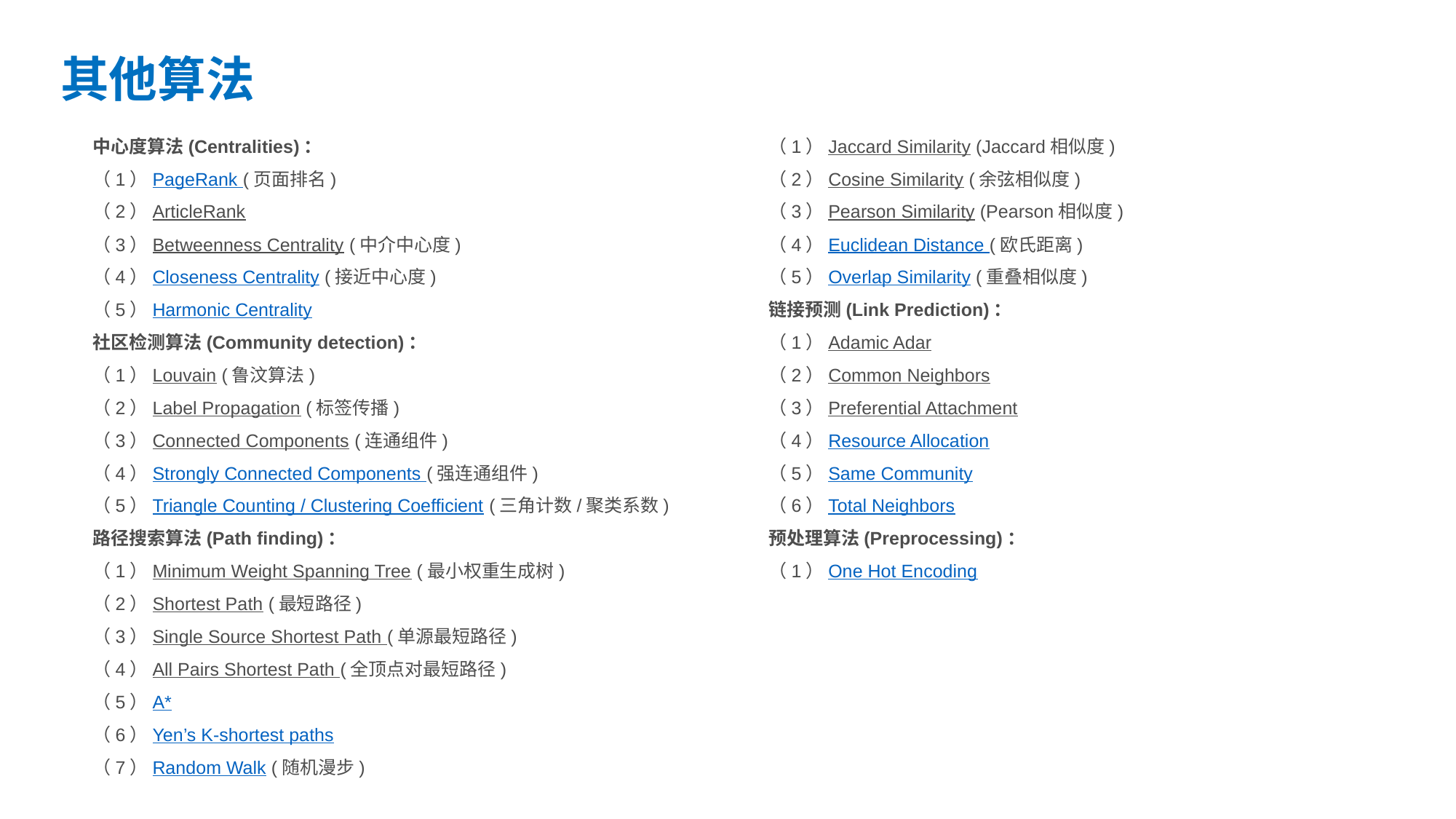

# 其他算法
中心度算法(Centralities)：
（1）PageRank (页面排名)
（2）ArticleRank
（3）Betweenness Centrality (中介中心度)
（4）Closeness Centrality (接近中心度)
（5）Harmonic Centrality
社区检测算法(Community detection)：
（1）Louvain (鲁汶算法)
（2）Label Propagation (标签传播)
（3）Connected Components (连通组件)
（4）Strongly Connected Components (强连通组件)
（5）Triangle Counting / Clustering Coefficient (三角计数/聚类系数)
路径搜索算法(Path finding)：
（1）Minimum Weight Spanning Tree (最小权重生成树)
（2）Shortest Path (最短路径)
（3）Single Source Shortest Path (单源最短路径)
（4）All Pairs Shortest Path (全顶点对最短路径)
（5）A* 
（6）Yen’s K-shortest paths
（7）Random Walk (随机漫步)

相似性算法(Similarity)：
（1）Jaccard Similarity (Jaccard相似度)
（2）Cosine Similarity (余弦相似度)
（3）Pearson Similarity (Pearson相似度)
（4）Euclidean Distance (欧氏距离)
（5）Overlap Similarity (重叠相似度)
链接预测(Link Prediction)：
（1）Adamic Adar
（2）Common Neighbors
（3）Preferential Attachment
（4）Resource Allocation
（5）Same Community
（6）Total Neighbors
预处理算法(Preprocessing)：
（1）One Hot Encoding